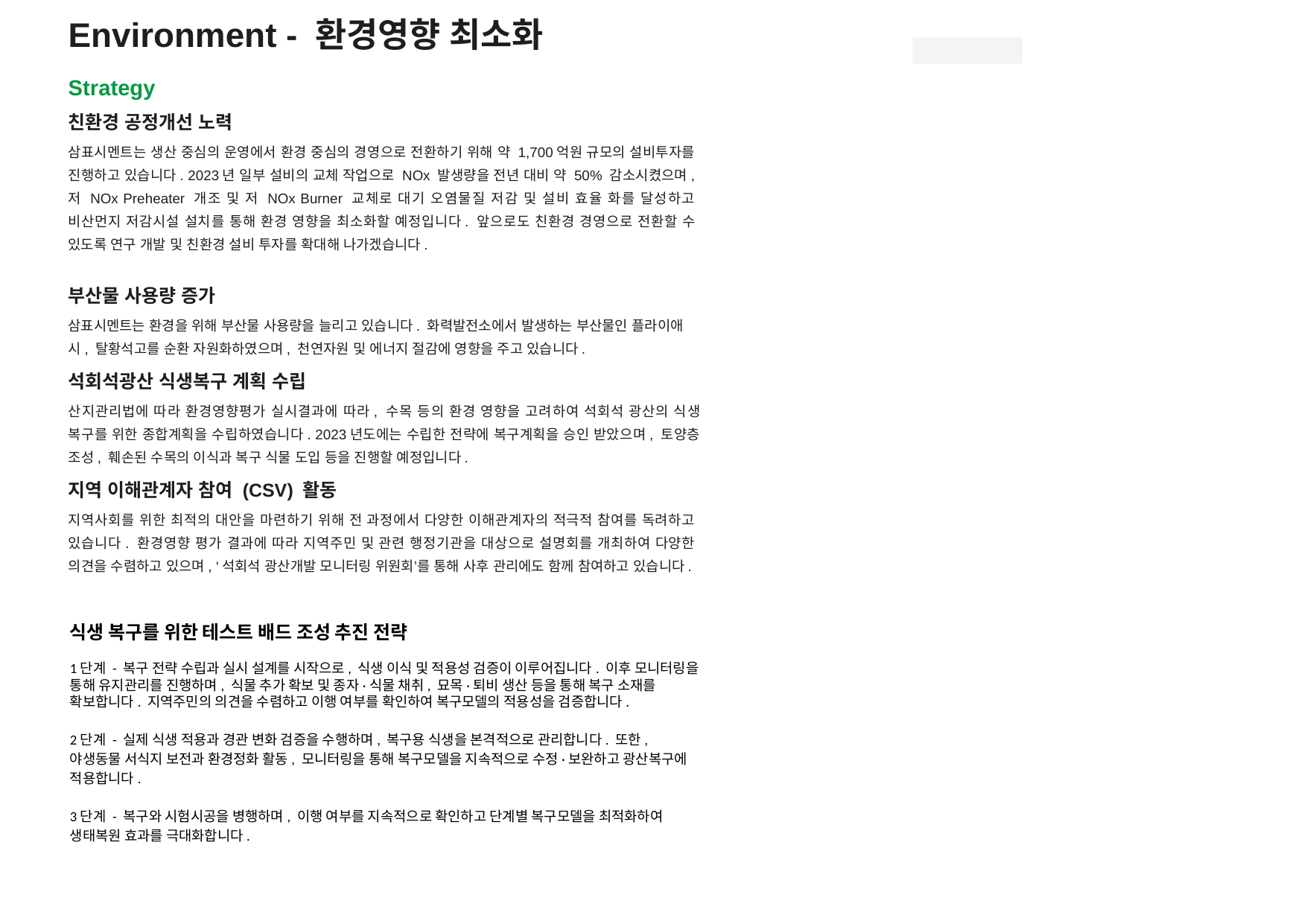

Environment - 환경영향 최소화
Strategy
친환경 공정개선 노력
삼표시멘트는 생산 중심의 운영에서 환경 중심의 경영으로 전환하기 위해 약 1,700억원 규모의 설비투자를 진행하고 있습니다. 2023년 일부 설비의 교체 작업으로 NOx 발생량을 전년 대비 약 50% 감소시켰으며, 저 NOx Preheater 개조 및 저 NOx Burner 교체로 대기 오염물질 저감 및 설비 효율 화를 달성하고 비산먼지 저감시설 설치를 통해 환경 영향을 최소화할 예정입니다. 앞으로도 친환경 경영으로 전환할 수 있도록 연구 개발 및 친환경 설비 투자를 확대해 나가겠습니다.
부산물 사용량 증가
삼표시멘트는 환경을 위해 부산물 사용량을 늘리고 있습니다. 화력발전소에서 발생하는 부산물인 플라이애시, 탈황석고를 순환 자원화하였으며, 천연자원 및 에너지 절감에 영향을 주고 있습니다.
석회석광산 식생복구 계획 수립
산지관리법에 따라 환경영향평가 실시결과에 따라, 수목 등의 환경 영향을 고려하여 석회석 광산의 식생 복구를 위한 종합계획을 수립하였습니다. 2023년도에는 수립한 전략에 복구계획을 승인 받았으며, 토양층 조성, 훼손된 수목의 이식과 복구 식물 도입 등을 진행할 예정입니다.
지역 이해관계자 참여 (CSV) 활동
지역사회를 위한 최적의 대안을 마련하기 위해 전 과정에서 다양한 이해관계자의 적극적 참여를 독려하고 있습니다. 환경영향 평가 결과에 따라 지역주민 및 관련 행정기관을 대상으로 설명회를 개최하여 다양한 의견을 수렴하고 있으며, ‘석회석 광산개발 모니터링 위원회’를 통해 사후 관리에도 함께 참여하고 있습니다.
식생 복구를 위한 테스트 배드 조성 추진 전략

1단계 - 복구 전략 수립과 실시 설계를 시작으로, 식생 이식 및 적용성 검증이 이루어집니다. 이후 모니터링을 통해 유지관리를 진행하며, 식물 추가 확보 및 종자·식물 채취, 묘목·퇴비 생산 등을 통해 복구 소재를 확보합니다. 지역주민의 의견을 수렴하고 이행 여부를 확인하여 복구모델의 적용성을 검증합니다.
2단계 - 실제 식생 적용과 경관 변화 검증을 수행하며, 복구용 식생을 본격적으로 관리합니다. 또한, 야생동물 서식지 보전과 환경정화 활동, 모니터링을 통해 복구모델을 지속적으로 수정·보완하고 광산복구에 적용합니다.
3단계 - 복구와 시험시공을 병행하며, 이행 여부를 지속적으로 확인하고 단계별 복구모델을 최적화하여 생태복원 효과를 극대화합니다.